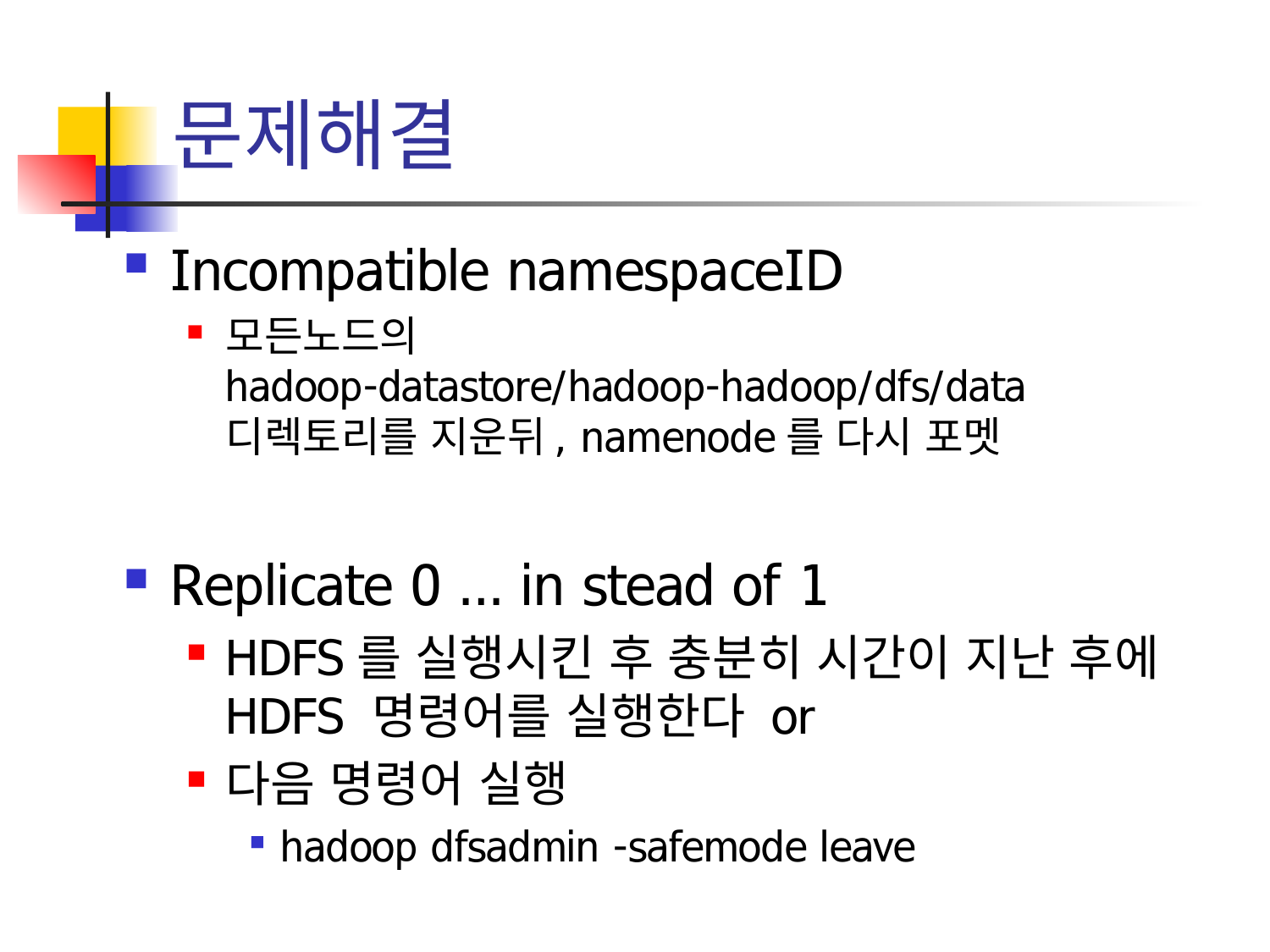

# 문제해결
Incompatible namespaceID
모든노드의 hadoop-datastore/hadoop-hadoop/dfs/data 디렉토리를 지운뒤, namenode를 다시 포멧

Replicate 0 … in stead of 1
HDFS를 실행시킨 후 충분히 시간이 지난 후에 HDFS 명령어를 실행한다 or
다음 명령어 실행
hadoop dfsadmin -safemode leave